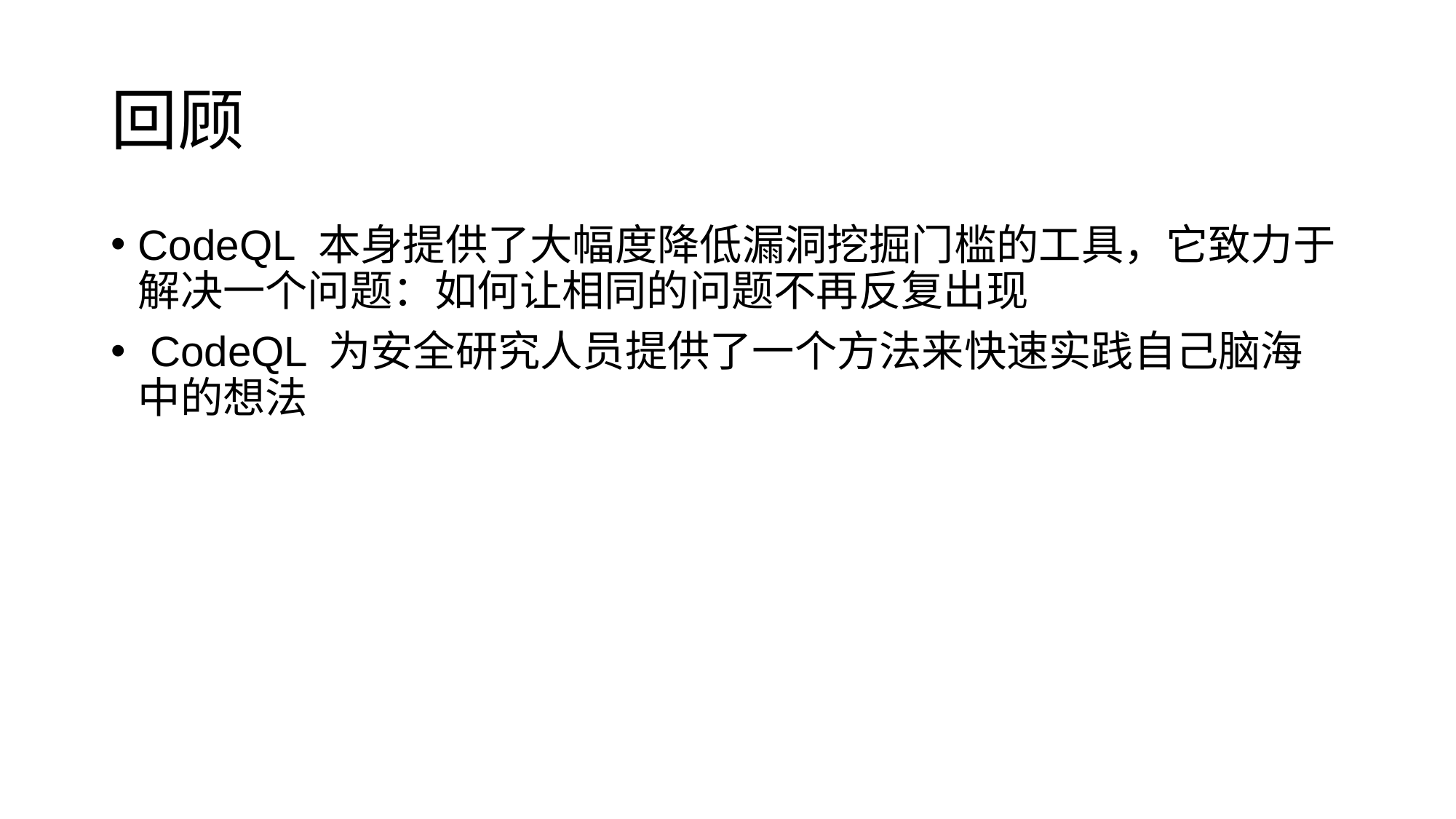

# 回顾
CodeQL 本身提供了大幅度降低漏洞挖掘门槛的工具，它致力于解决一个问题：如何让相同的问题不再反复出现
 CodeQL 为安全研究人员提供了一个方法来快速实践自己脑海中的想法